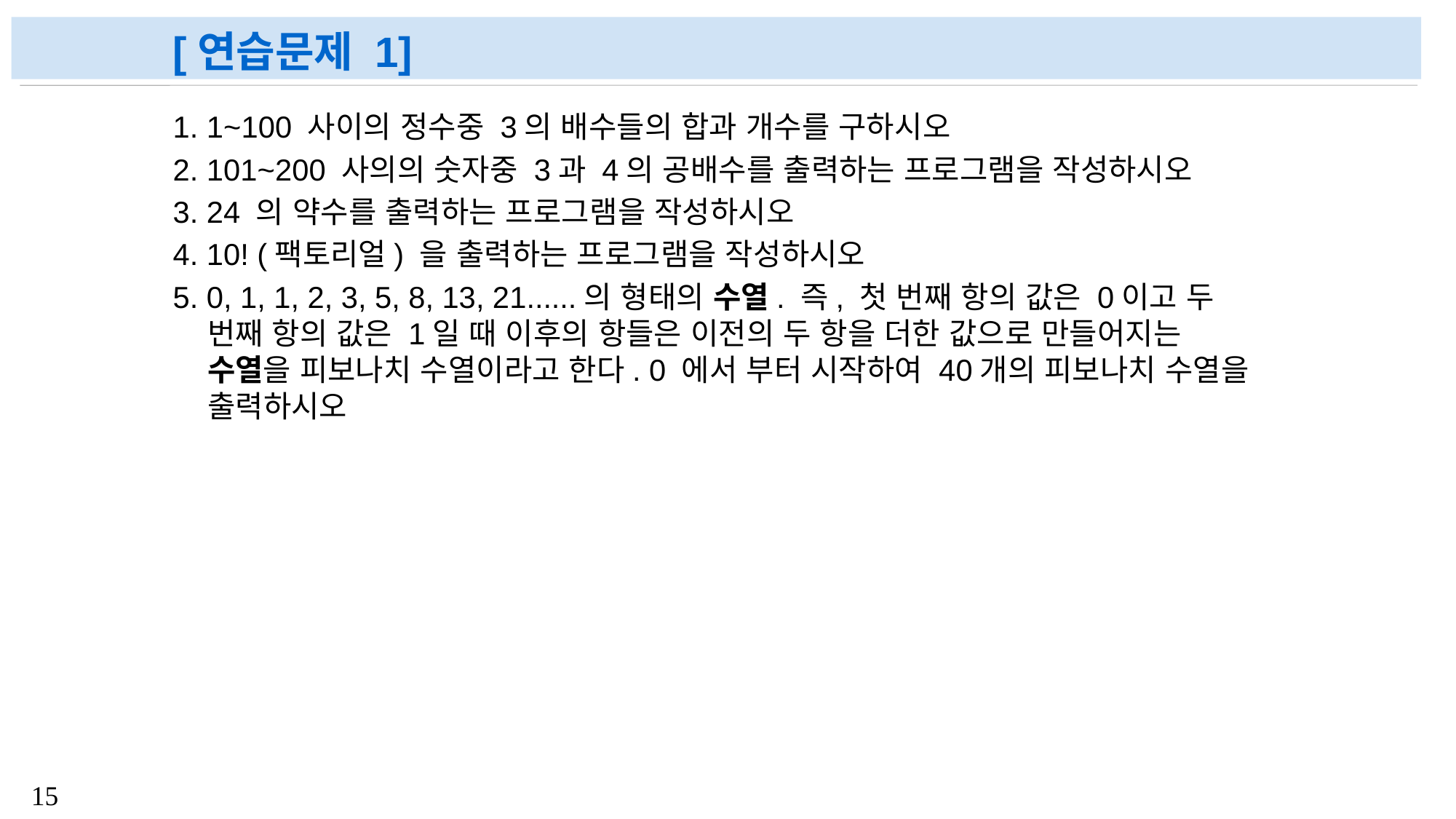

# [연습문제 1]
1. 1~100 사이의 정수중 3의 배수들의 합과 개수를 구하시오
2. 101~200 사의의 숫자중 3과 4의 공배수를 출력하는 프로그램을 작성하시오
3. 24 의 약수를 출력하는 프로그램을 작성하시오
4. 10! (팩토리얼) 을 출력하는 프로그램을 작성하시오
5. 0, 1, 1, 2, 3, 5, 8, 13, 21......의 형태의 수열. 즉, 첫 번째 항의 값은 0이고 두 번째 항의 값은 1일 때 이후의 항들은 이전의 두 항을 더한 값으로 만들어지는 수열을 피보나치 수열이라고 한다. 0 에서 부터 시작하여 40개의 피보나치 수열을 출력하시오